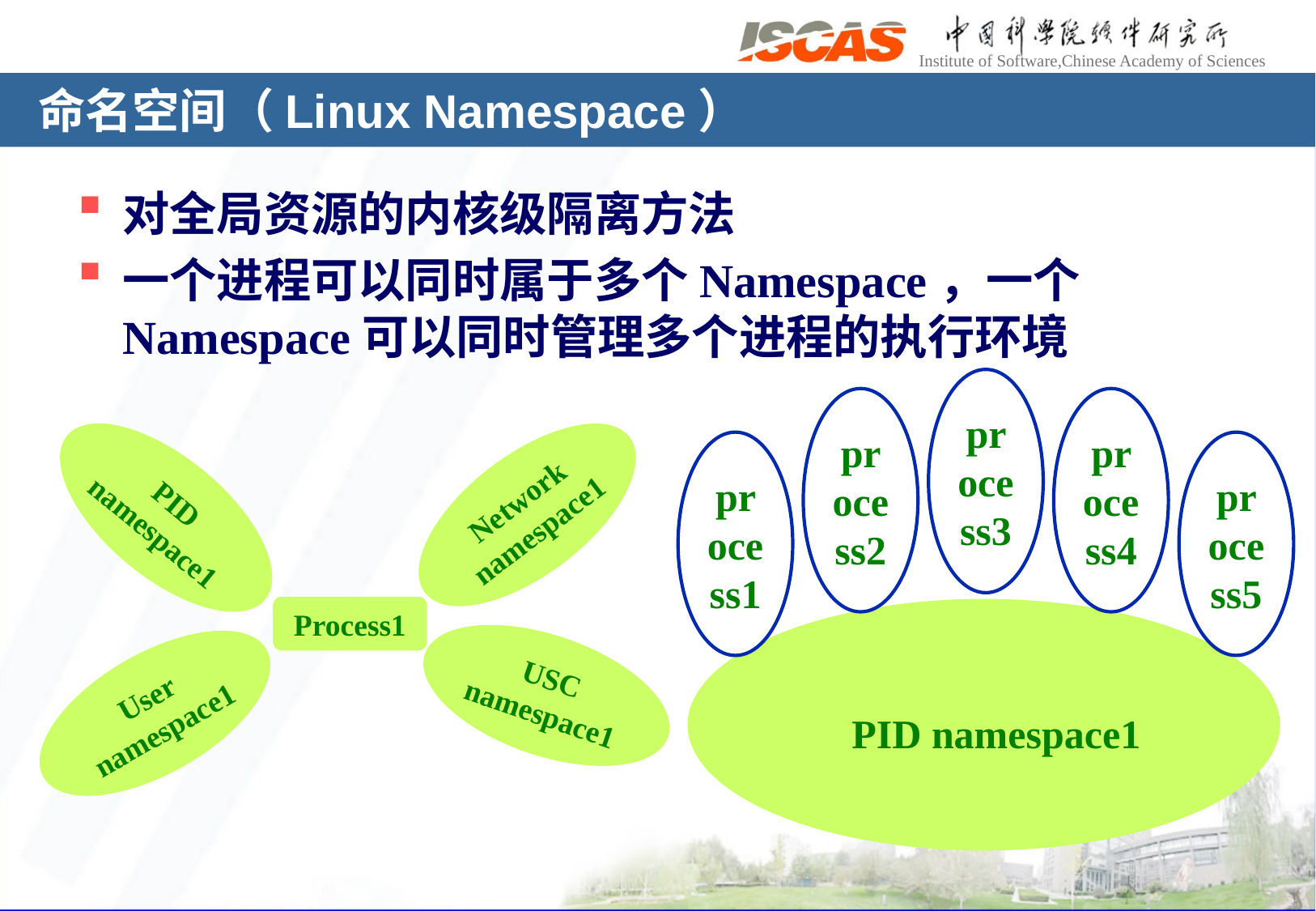

# 命名空间（Linux Namespace）
对全局资源的内核级隔离方法
一个进程可以同时属于多个Namespace，一个Namespace可以同时管理多个进程的执行环境
process3
process2
process4
process1
process5
Network namespace1
PID namespace1
Process1
USC namespace1
User namespace1

PID namespace1